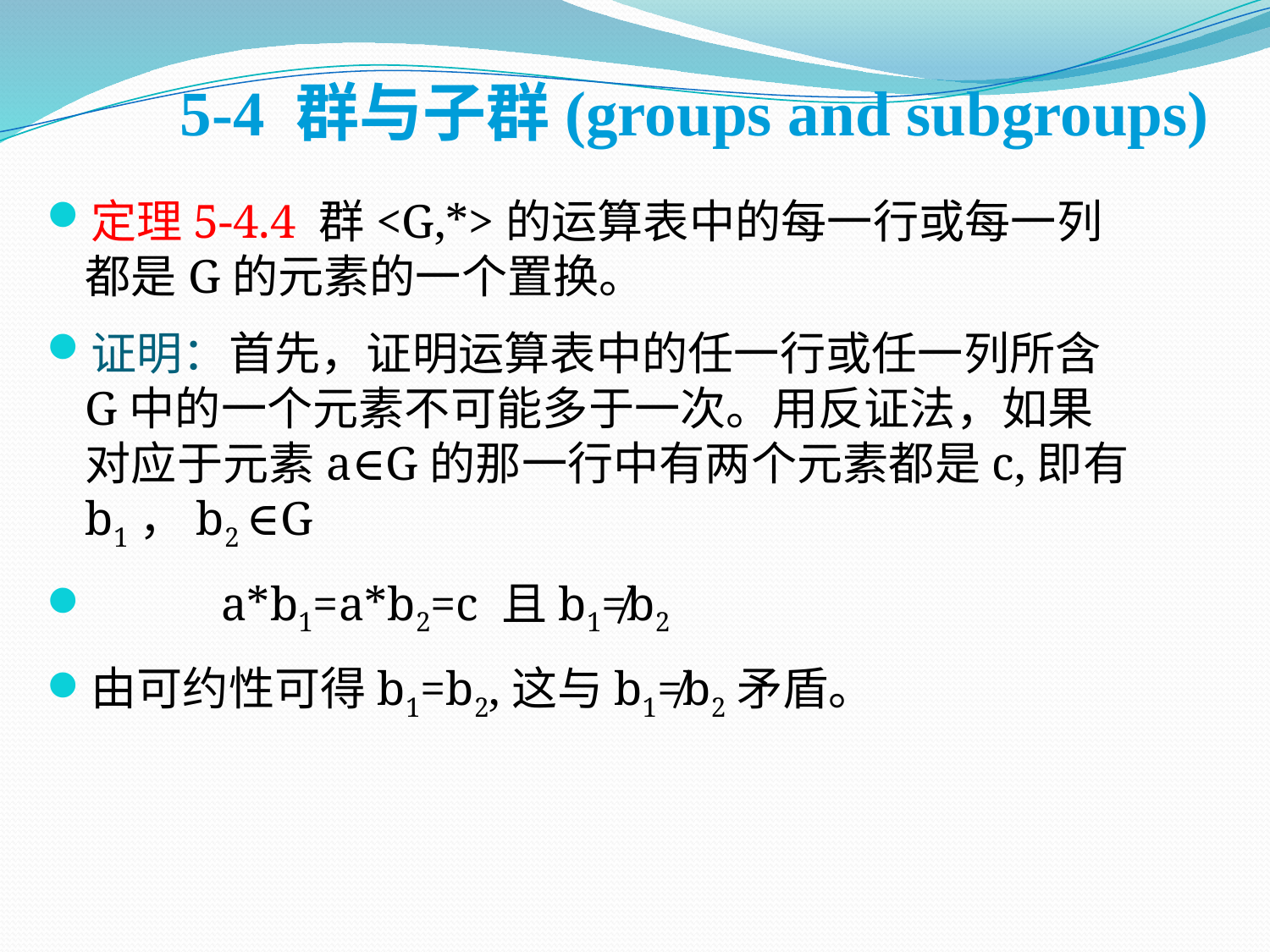

5-4 群与子群(groups and subgroups)
定理5-4.4 群<G,*>的运算表中的每一行或每一列都是G的元素的一个置换。
证明：首先，证明运算表中的任一行或任一列所含G中的一个元素不可能多于一次。用反证法，如果对应于元素a∈G的那一行中有两个元素都是c,即有b1，b2 ∈G
           a*b1=a*b2=c 且b1≠b2
由可约性可得b1=b2,这与b1≠b2矛盾。